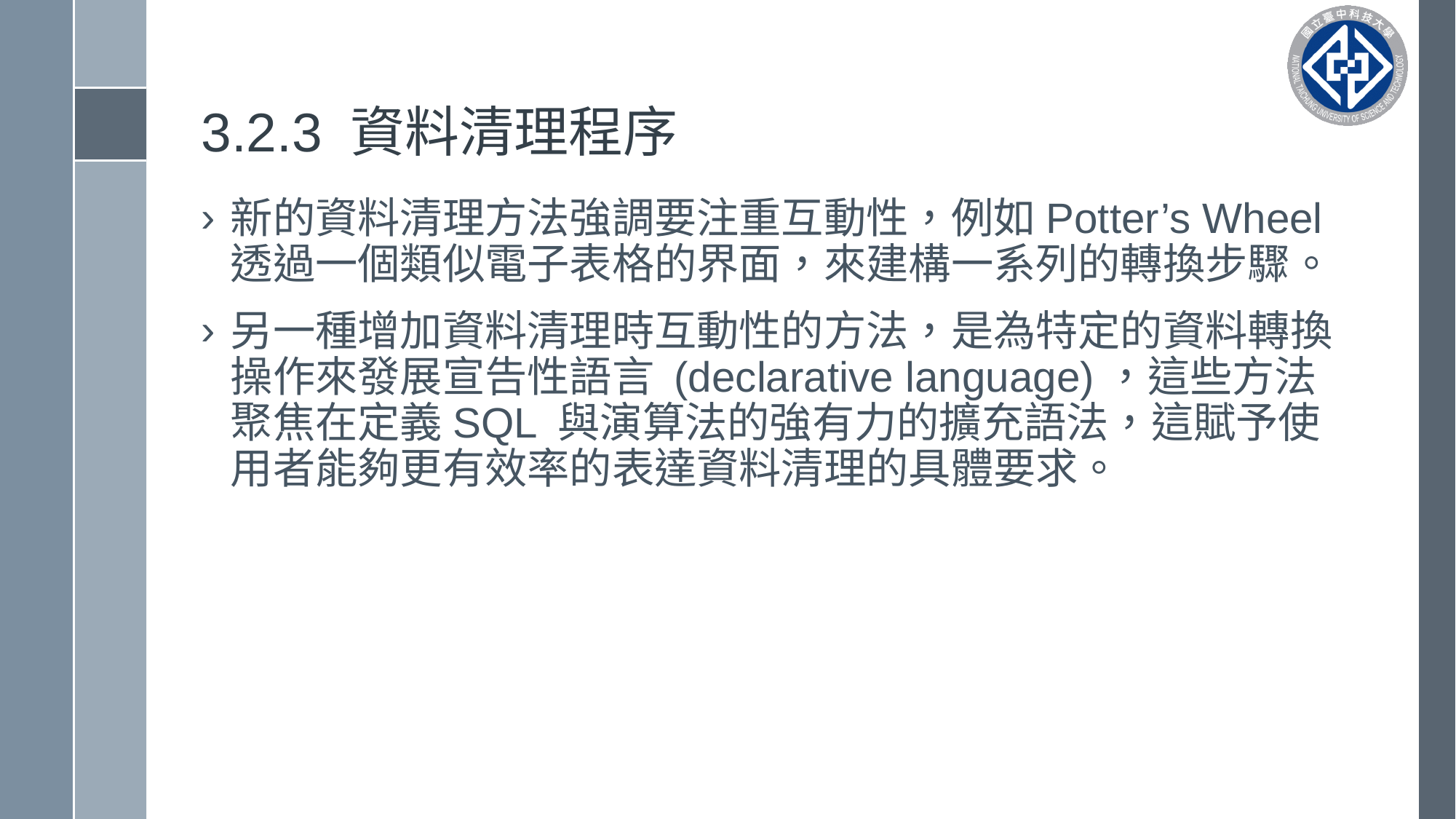

# 3.2.3 資料清理程序
新的資料清理方法強調要注重互動性，例如Potter’s Wheel透過一個類似電子表格的界面，來建構一系列的轉換步驟。
另一種增加資料清理時互動性的方法，是為特定的資料轉換操作來發展宣告性語言 (declarative language)，這些方法聚焦在定義SQL 與演算法的強有力的擴充語法，這賦予使用者能夠更有效率的表達資料清理的具體要求。